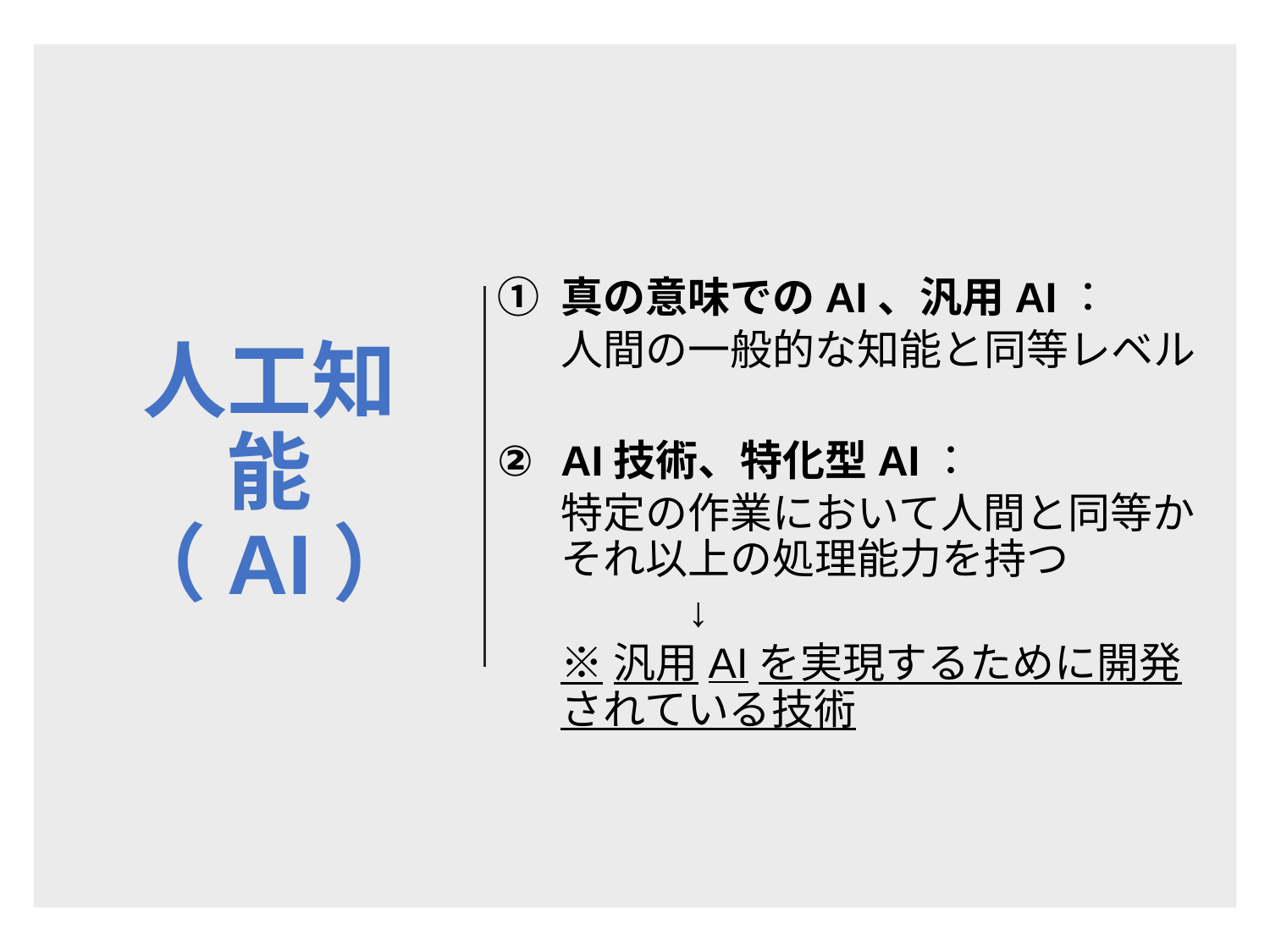

# 人工知能 （AI）

真の意味でのAI、汎用AI：
人間の一般的な知能と同等レベル

AI技術、特化型AI：
特定の作業において人間と同等かそれ以上の処理能力を持つ
	↓
※汎用AIを実現するために開発されている技術